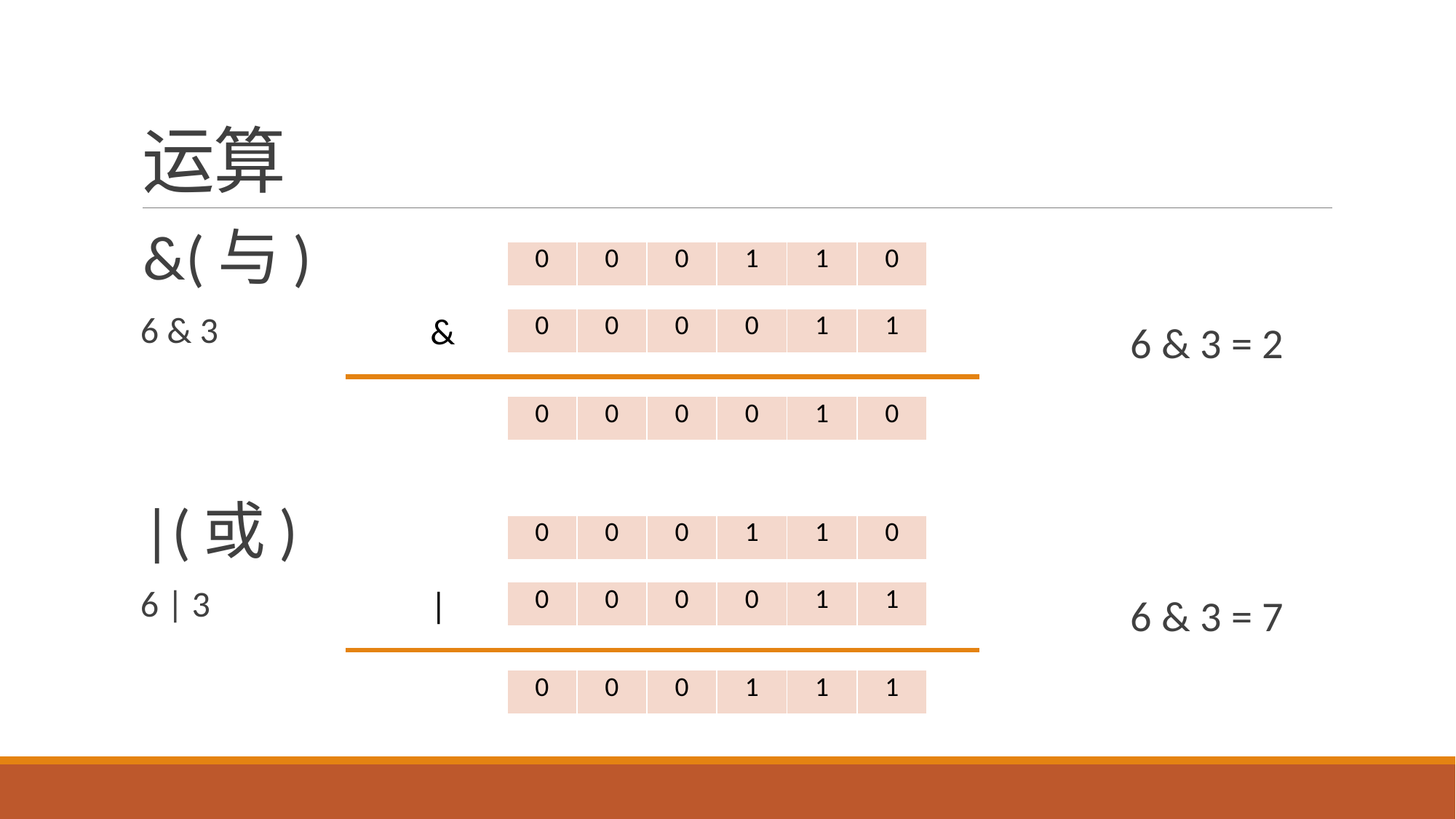

# 运算
&(与)
6 & 3
| 0 | 0 | 0 | 1 | 1 | 0 |
| --- | --- | --- | --- | --- | --- |
&
| 0 | 0 | 0 | 0 | 1 | 1 |
| --- | --- | --- | --- | --- | --- |
6 & 3 = 2
| 0 | 0 | 0 | 0 | 1 | 0 |
| --- | --- | --- | --- | --- | --- |
|(或)
6 | 3
| 0 | 0 | 0 | 1 | 1 | 0 |
| --- | --- | --- | --- | --- | --- |
|
| 0 | 0 | 0 | 0 | 1 | 1 |
| --- | --- | --- | --- | --- | --- |
6 & 3 = 7
| 0 | 0 | 0 | 1 | 1 | 1 |
| --- | --- | --- | --- | --- | --- |